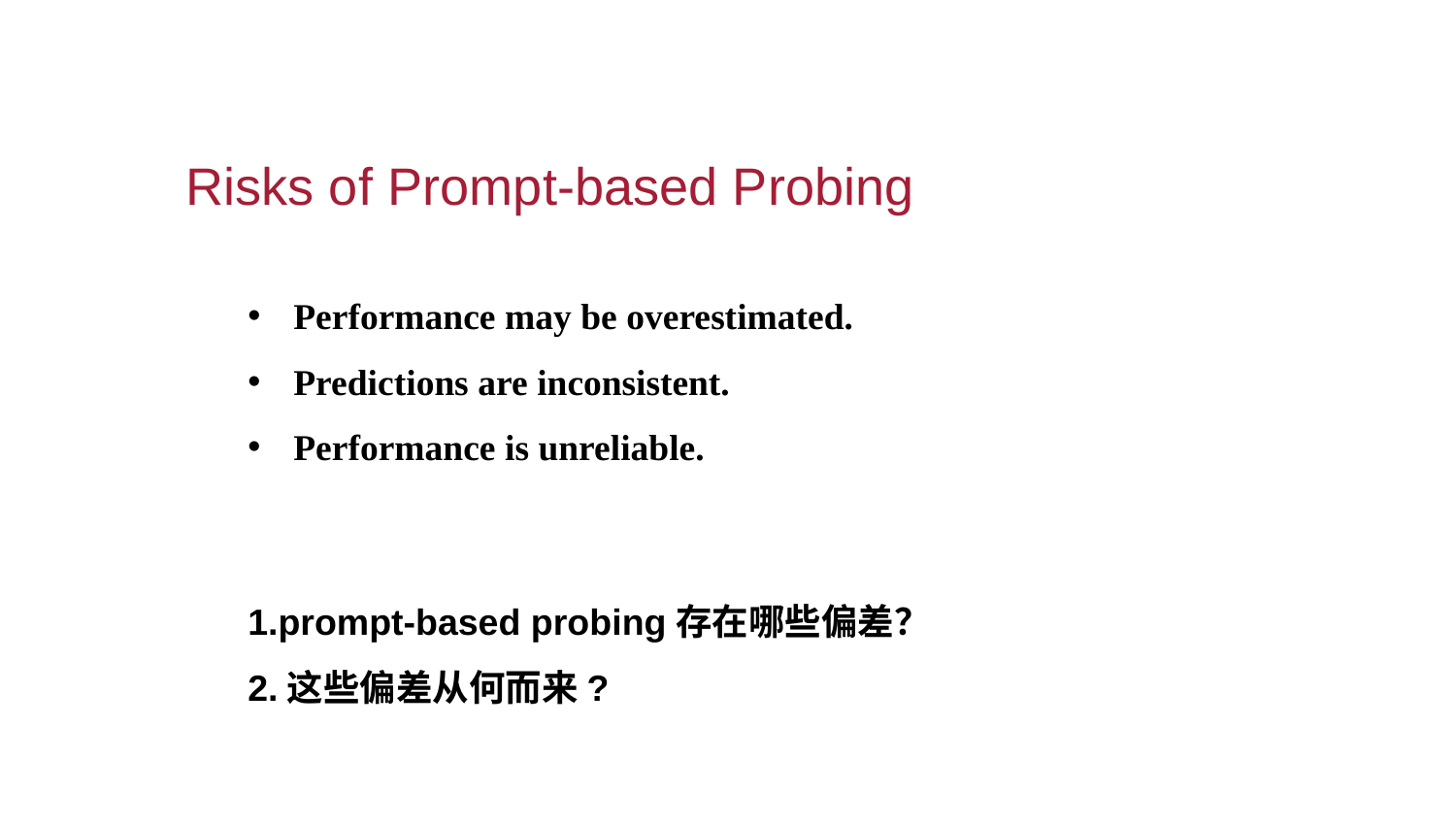

Risks of Prompt-based Probing

Performance may be overestimated.
Predictions are inconsistent.
Performance is unreliable.
1.prompt-based probing存在哪些偏差？
2.这些偏差从何而来?